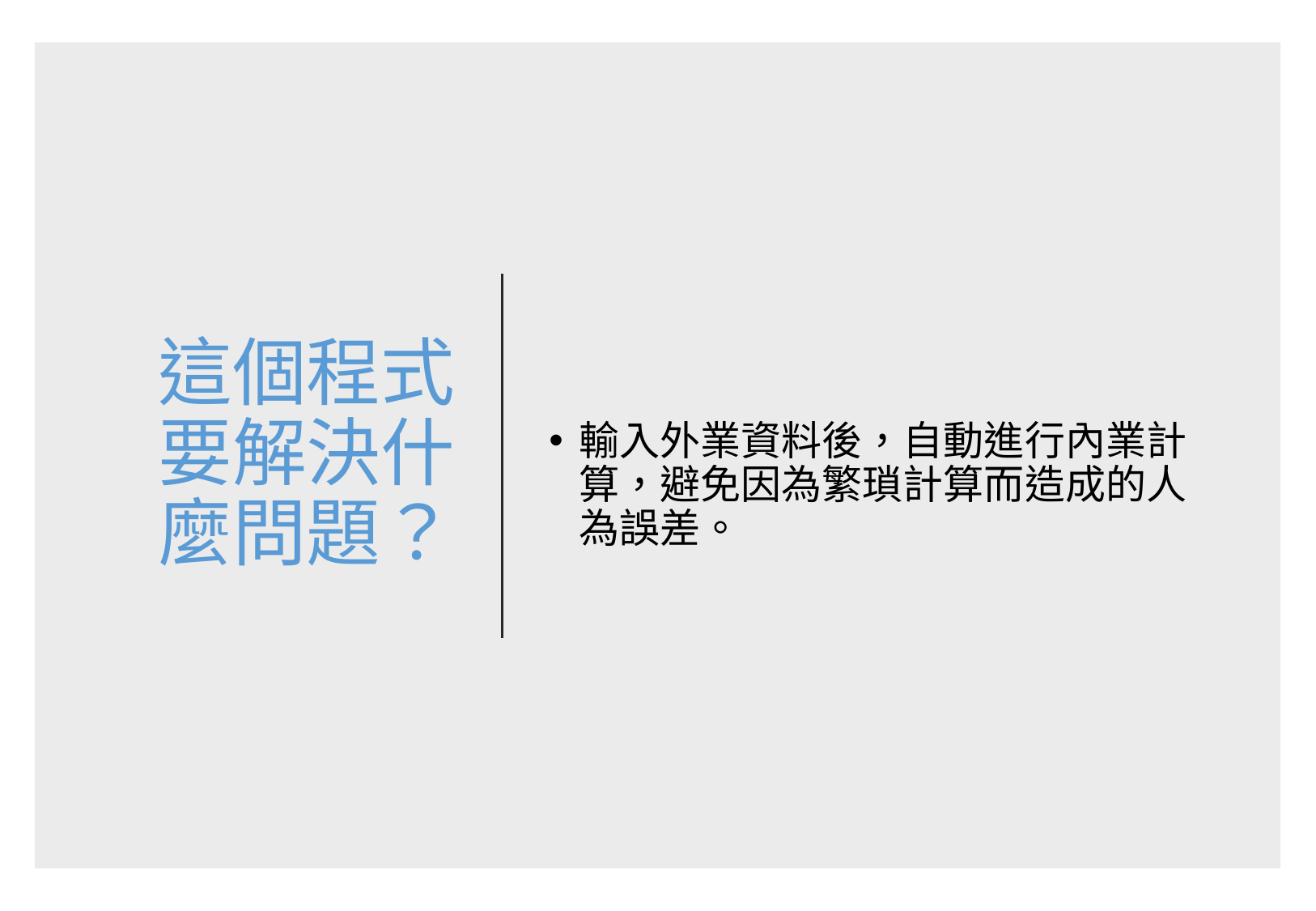

# 這個程式要解決什麼問題？

輸入外業資料後，自動進行內業計算，避免因為繁瑣計算而造成的人為誤差。